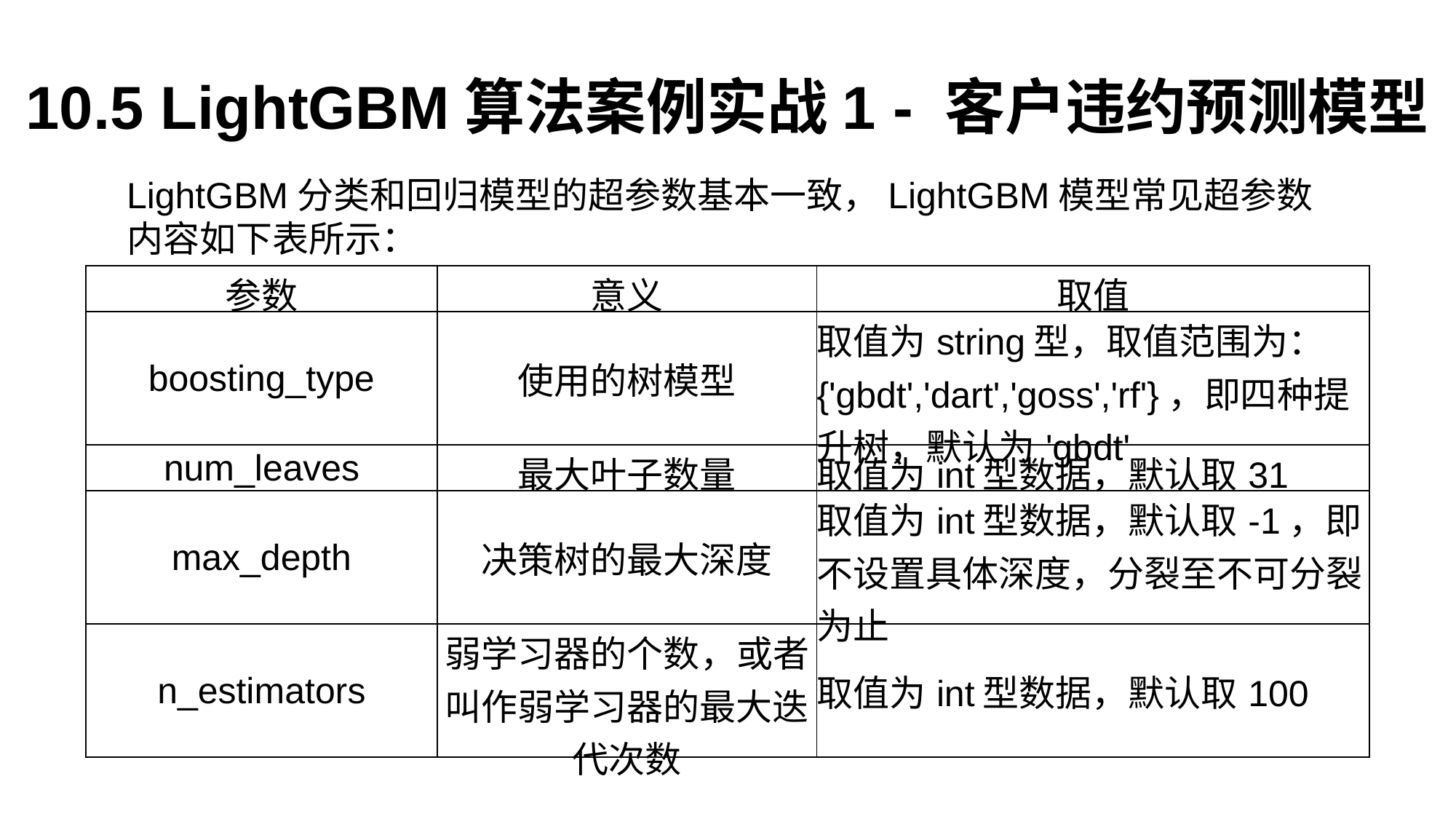

10.5 LightGBM算法案例实战1 - 客户违约预测模型
LightGBM分类和回归模型的超参数基本一致，LightGBM模型常见超参数内容如下表所示：
| 参数 | 意义 | 取值 |
| --- | --- | --- |
| boosting\_type | 使用的树模型 | 取值为string型，取值范围为：{'gbdt','dart','goss','rf'}，即四种提升树，默认为'gbdt' |
| num\_leaves | 最大叶子数量 | 取值为int型数据，默认取31 |
| max\_depth | 决策树的最大深度 | 取值为int型数据，默认取-1，即不设置具体深度，分裂至不可分裂为止 |
| n\_estimators | 弱学习器的个数，或者叫作弱学习器的最大迭代次数 | 取值为int型数据，默认取100 |